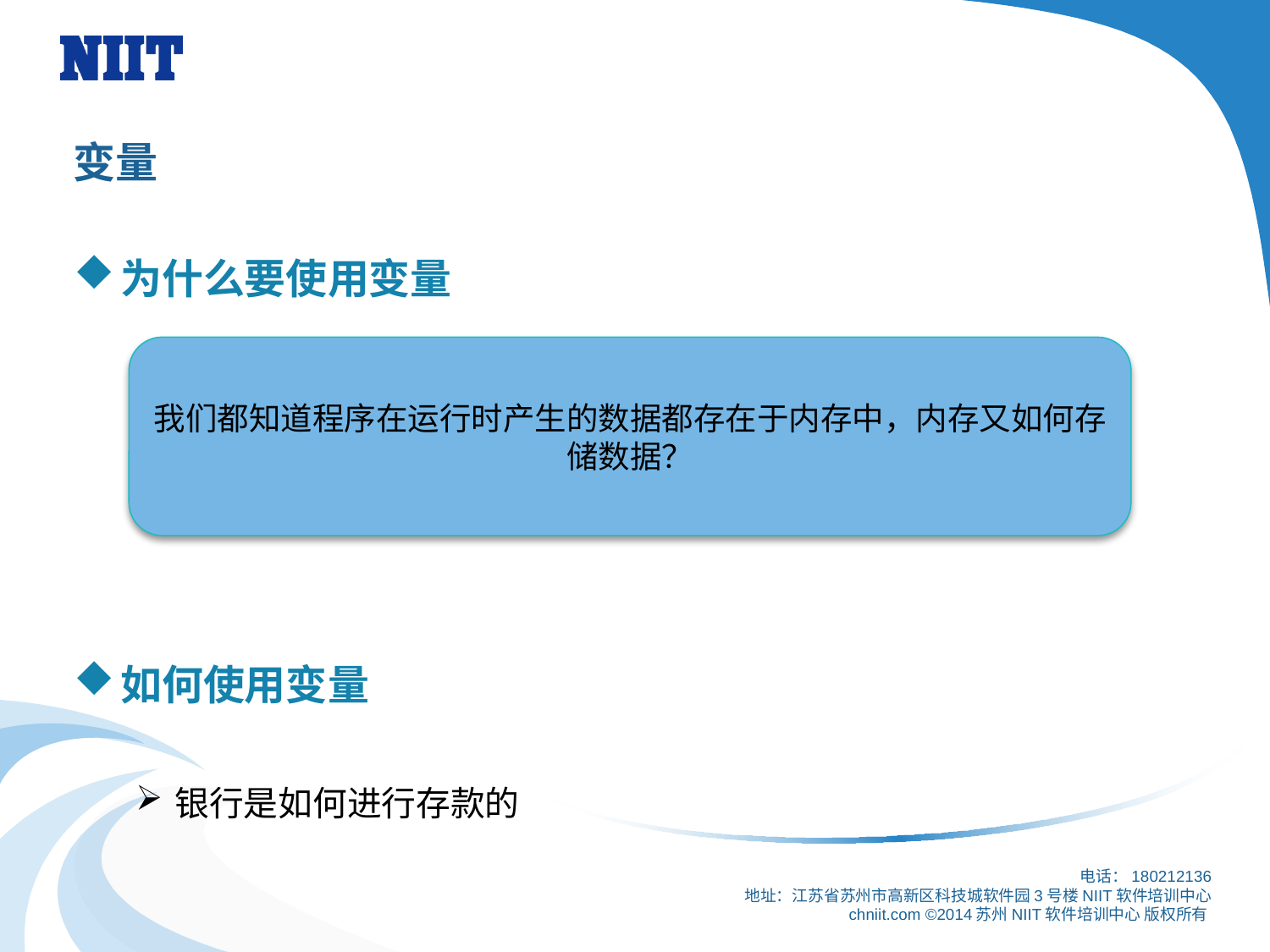

# 变量
为什么要使用变量

如何使用变量

银行是如何进行存款的
我们都知道程序在运行时产生的数据都存在于内存中，内存又如何存储数据？